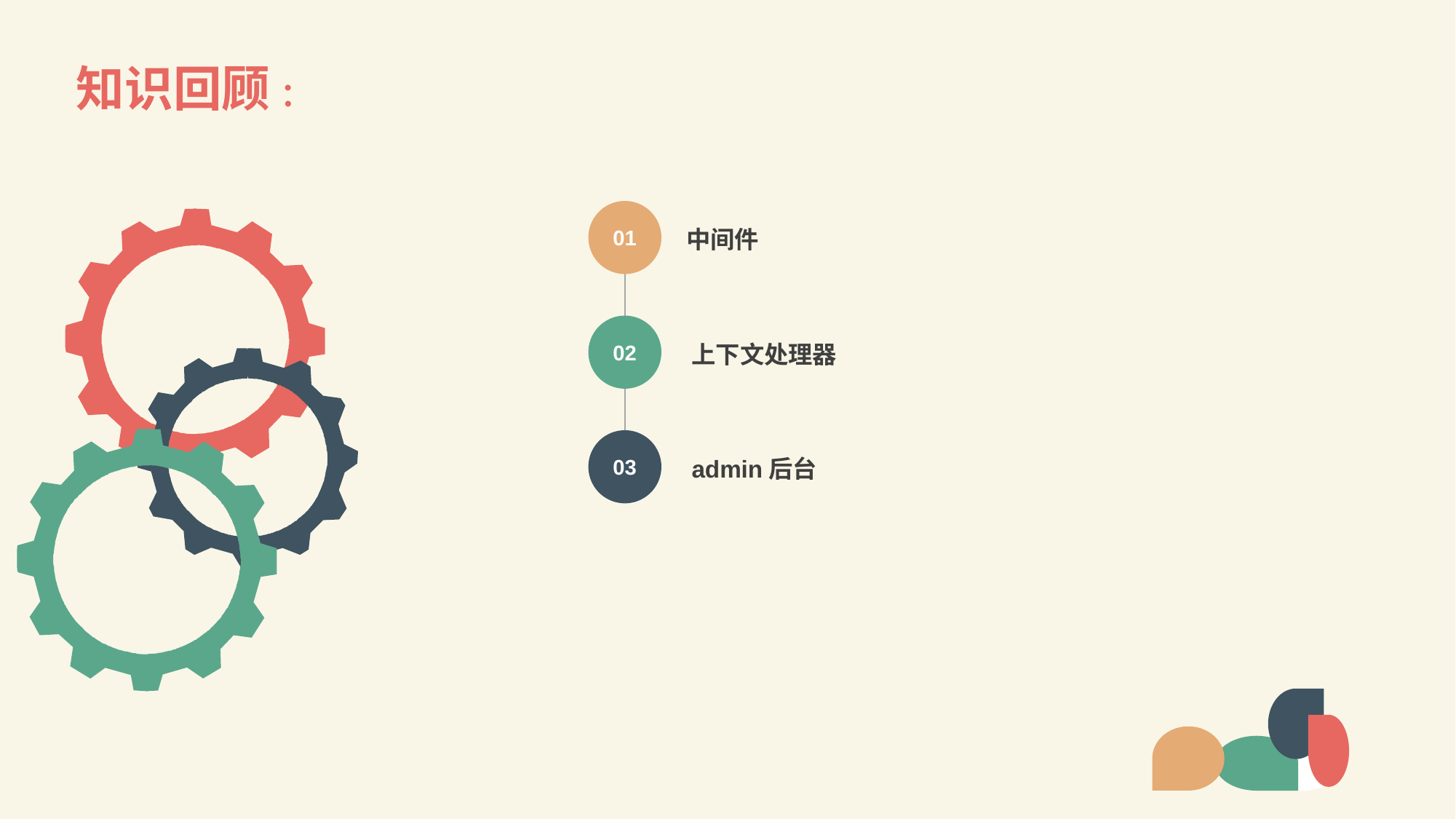

# 知识回顾:

01

中间件

02
上下文处理器

03
admin后台

LOREM